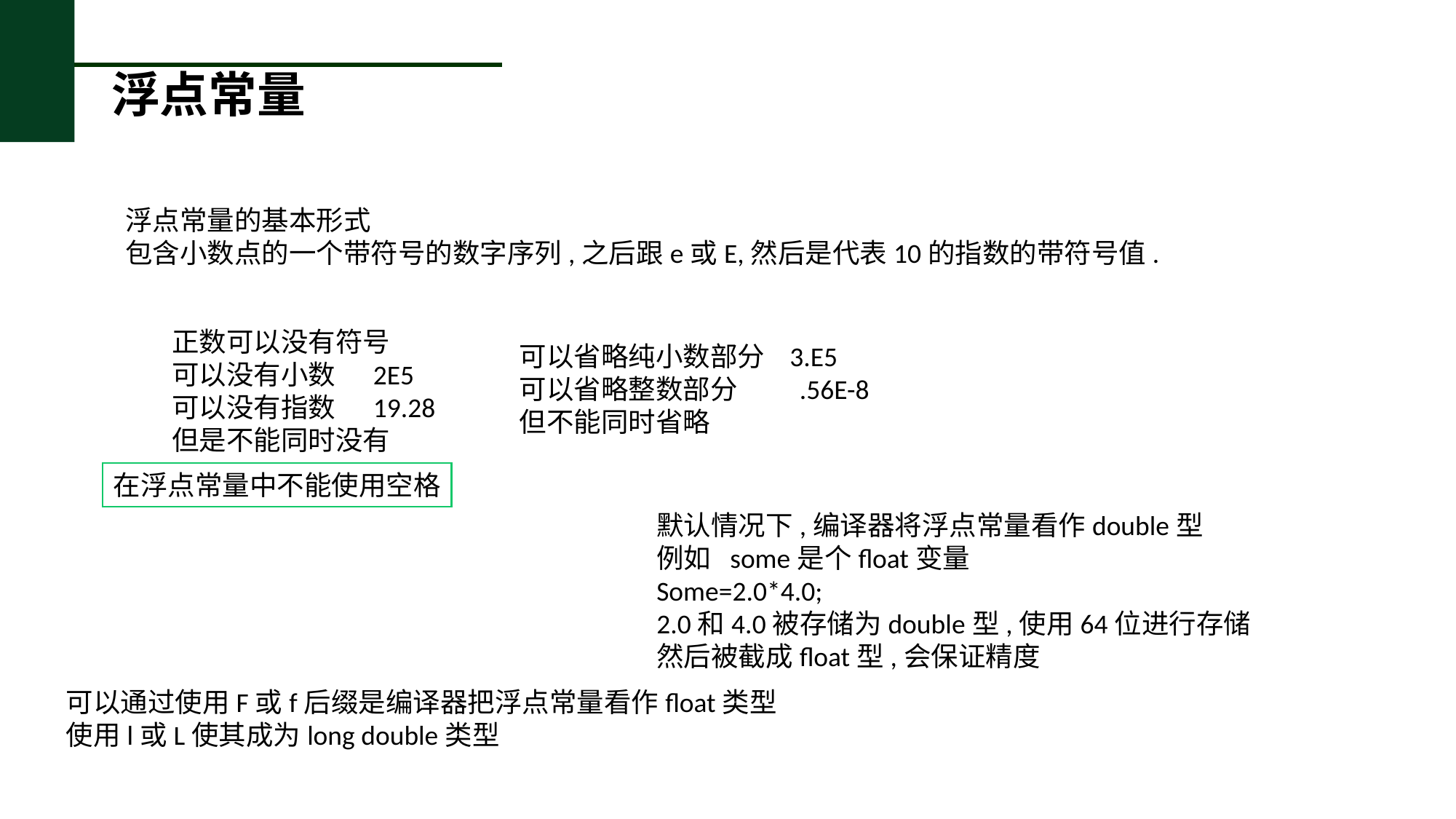

# 浮点常量
浮点常量的基本形式
包含小数点的一个带符号的数字序列,之后跟e或E,然后是代表10的指数的带符号值.
正数可以没有符号
可以没有小数     2E5
可以没有指数     19.28
但是不能同时没有
可以省略纯小数部分   3.E5
可以省略整数部分         .56E-8
但不能同时省略
在浮点常量中不能使用空格
默认情况下,编译器将浮点常量看作double型
例如  some是个float变量
Some=2.0*4.0;
2.0和4.0被存储为double型,使用64位进行存储
然后被截成float型,会保证精度
可以通过使用F或f后缀是编译器把浮点常量看作float类型
使用l或L使其成为long double类型